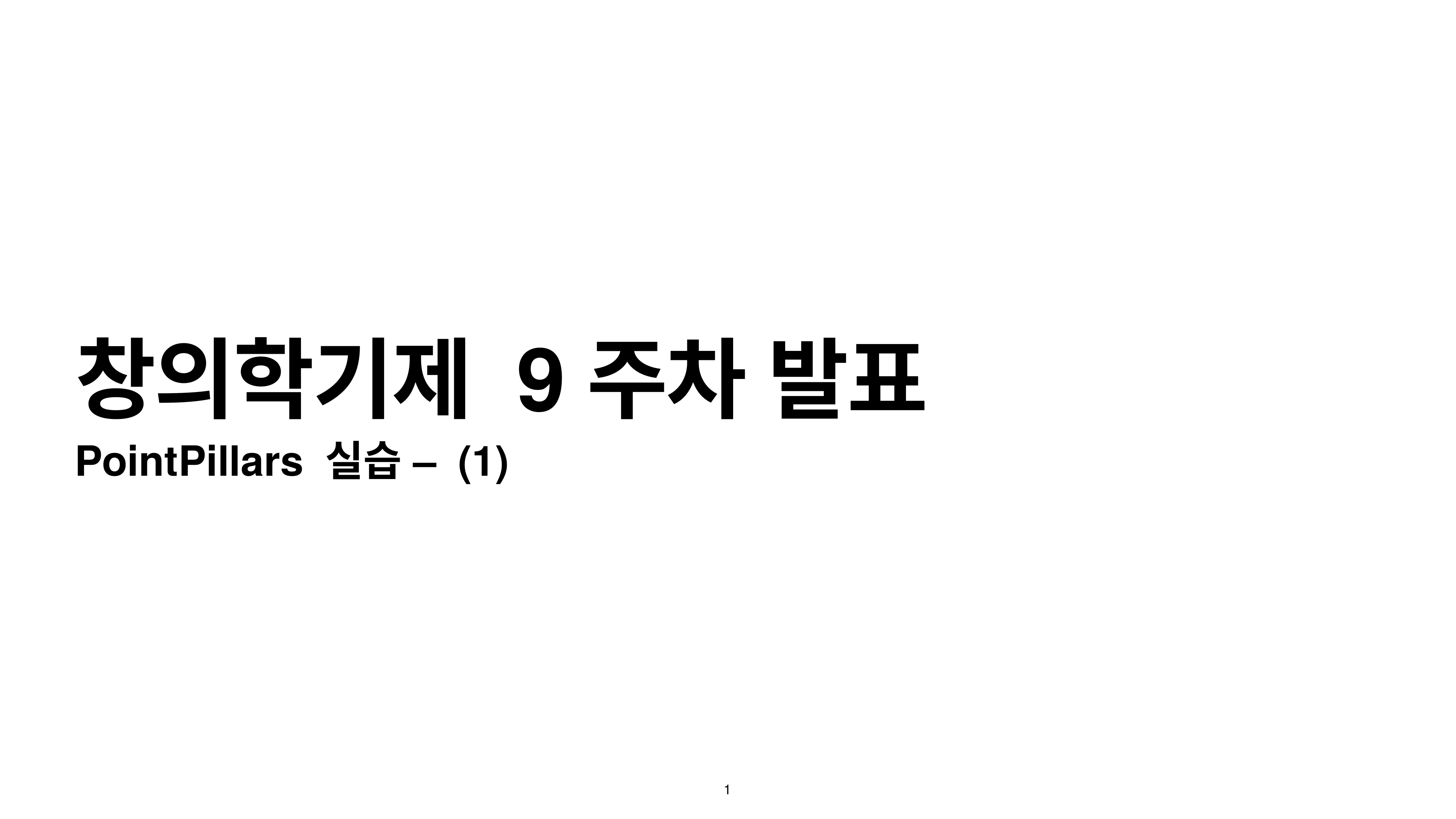

# 창의학기제 9주차 발표
PointPillars 실습 – (1)
1